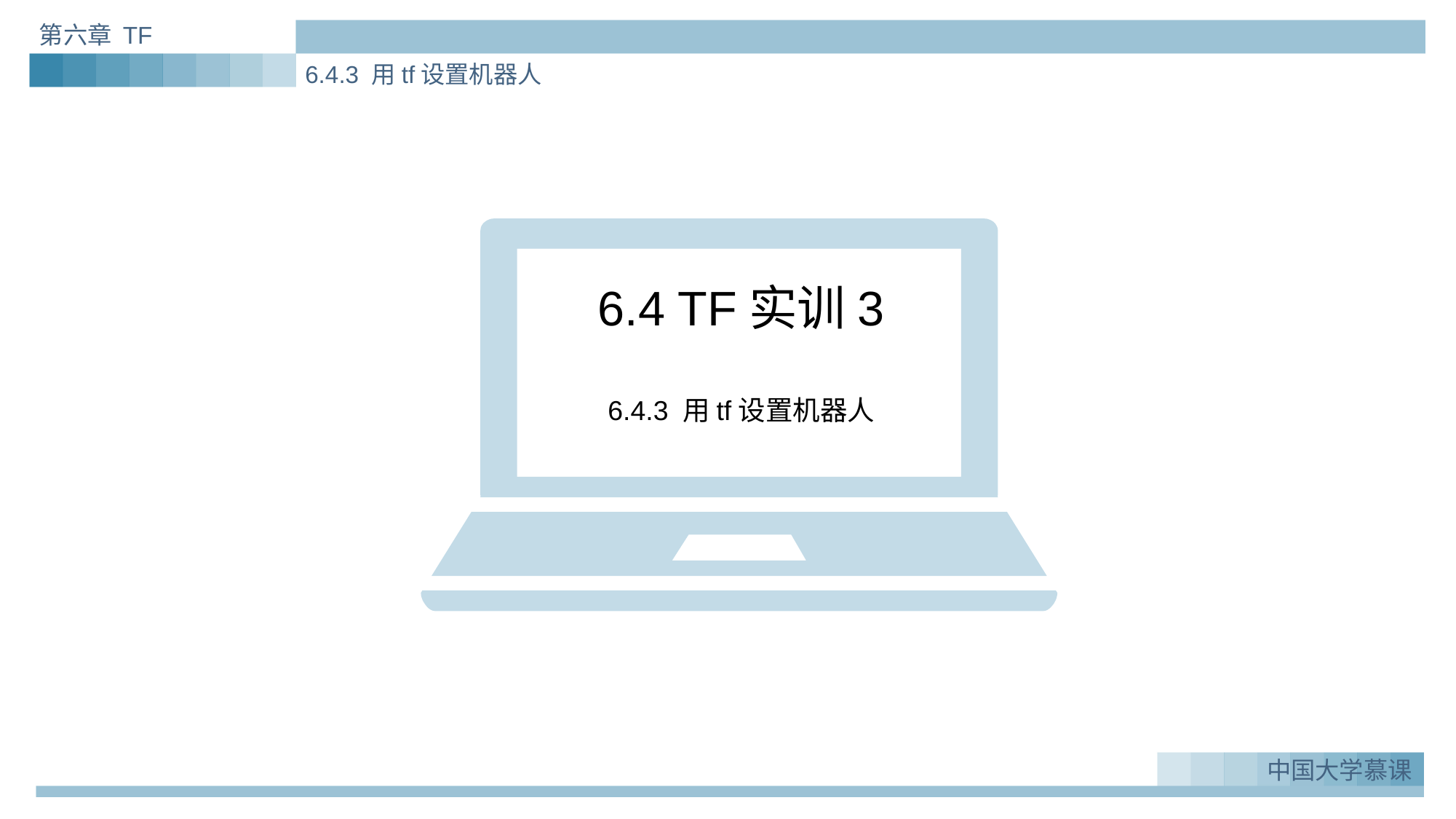

第六章 TF
6.4.3 用tf设置机器人

6.4 TF实训3
6.4.3 用tf设置机器人
中国大学慕课